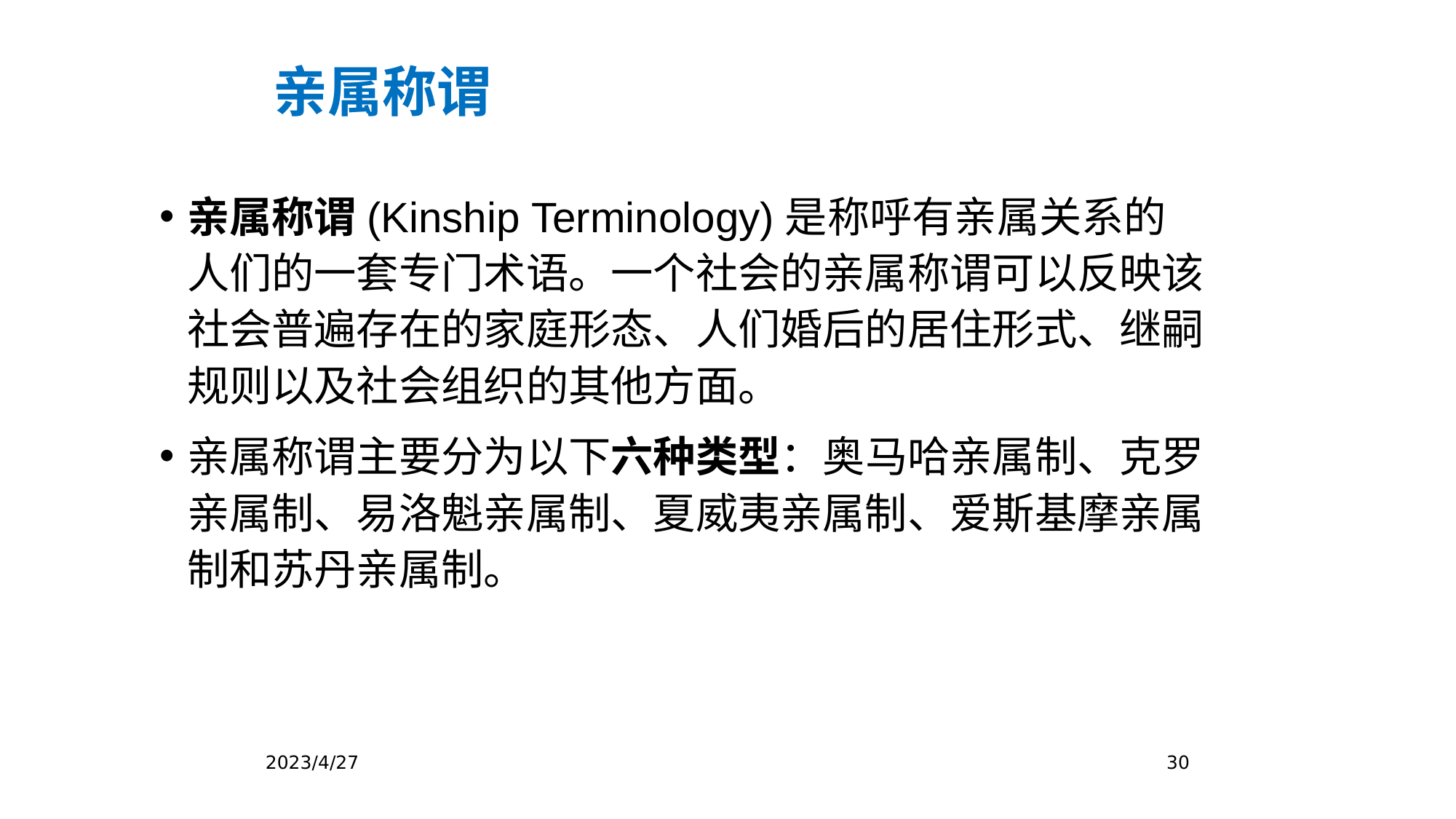

亲属称谓
亲属称谓(Kinship Terminology)是称呼有亲属关系的人们的一套专门术语。一个社会的亲属称谓可以反映该社会普遍存在的家庭形态、人们婚后的居住形式、继嗣规则以及社会组织的其他方面。
亲属称谓主要分为以下六种类型：奥马哈亲属制、克罗亲属制、易洛魁亲属制、夏威夷亲属制、爱斯基摩亲属制和苏丹亲属制。
2023/4/27
30